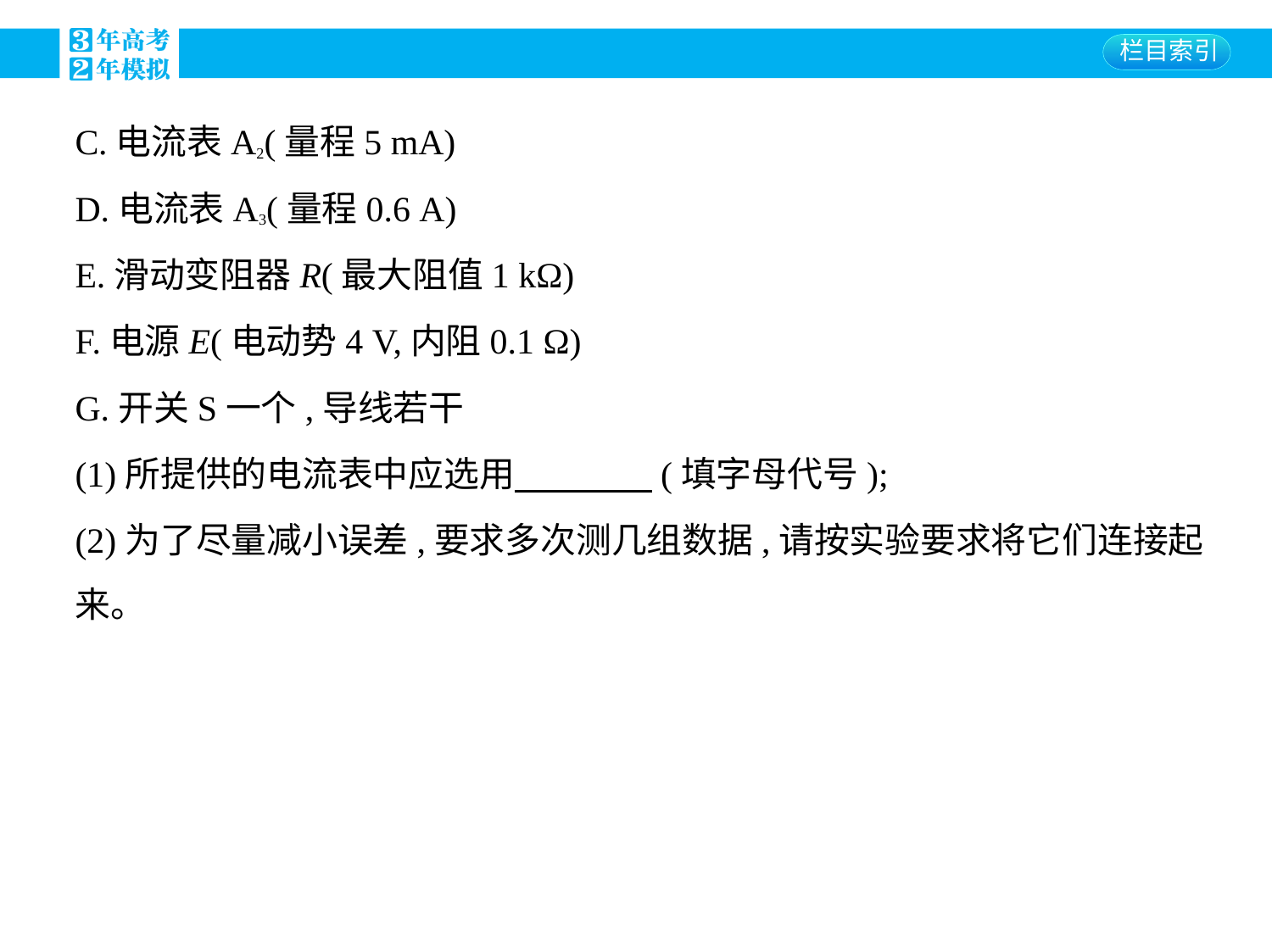

C.电流表A2(量程5 mA)
D.电流表A3(量程0.6 A)
E.滑动变阻器R(最大阻值1 kΩ)
F.电源E(电动势4 V,内阻0.1 Ω)
G.开关S一个,导线若干
(1)所提供的电流表中应选用　　　    (填字母代号);
(2)为了尽量减小误差,要求多次测几组数据,请按实验要求将它们连接起来。